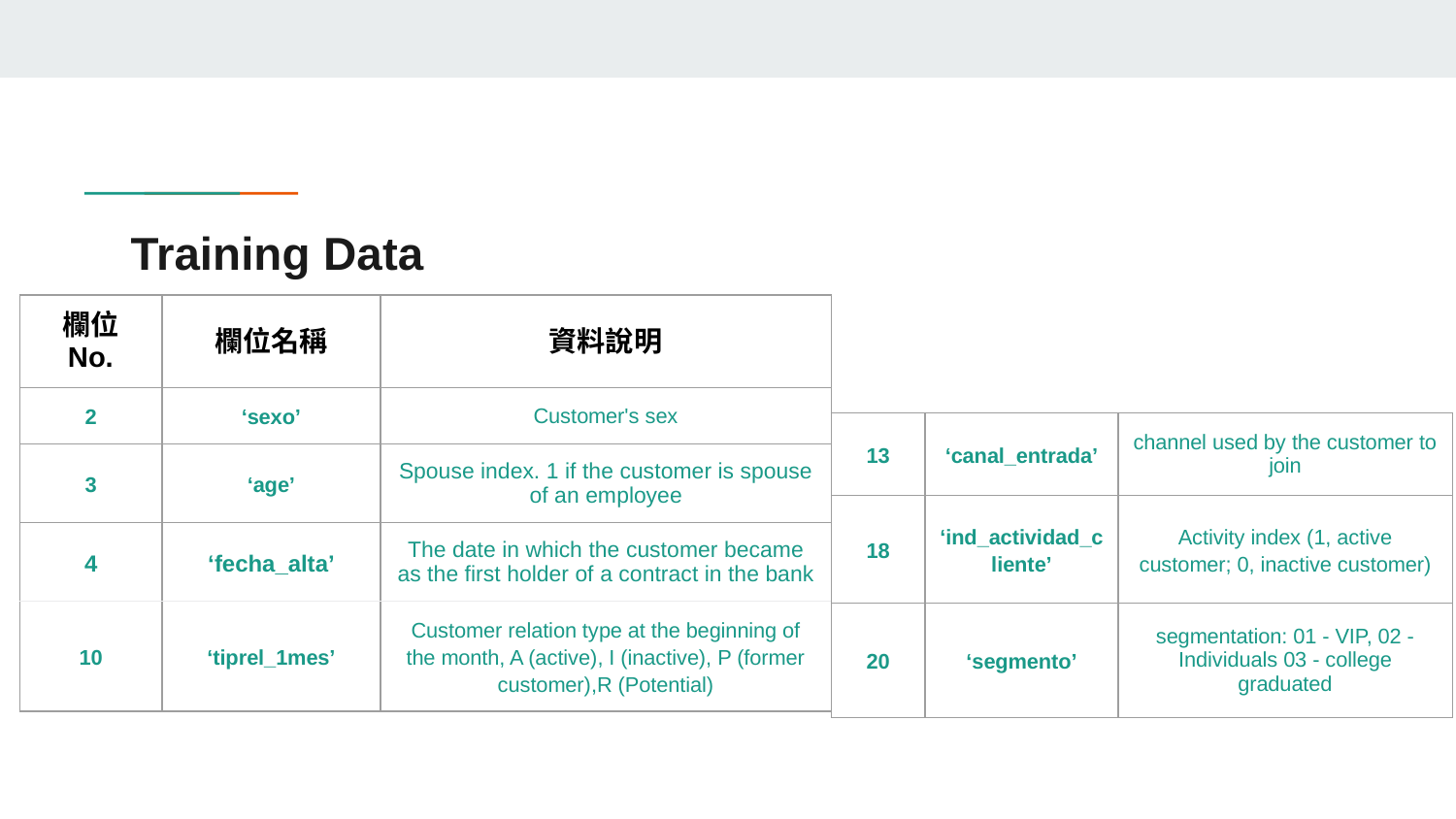

# Training Data
| 欄位 No. | 欄位名稱 | 資料說明 |
| --- | --- | --- |
| 2 | ‘sexo’ | Customer's sex |
| 3 | ‘age’ | Spouse index. 1 if the customer is spouse of an employee |
| 4 | ‘fecha\_alta’ | The date in which the customer became as the first holder of a contract in the bank |
| 10 | ‘tiprel\_1mes’ | Customer relation type at the beginning of the month, A (active), I (inactive), P (former customer),R (Potential) |
| 13 | ‘canal\_entrada’ | channel used by the customer to join |
| --- | --- | --- |
| 18 | ‘ind\_actividad\_cliente’ | Activity index (1, active customer; 0, inactive customer) |
| 20 | ‘segmento’ | segmentation: 01 - VIP, 02 - Individuals 03 - college graduated |